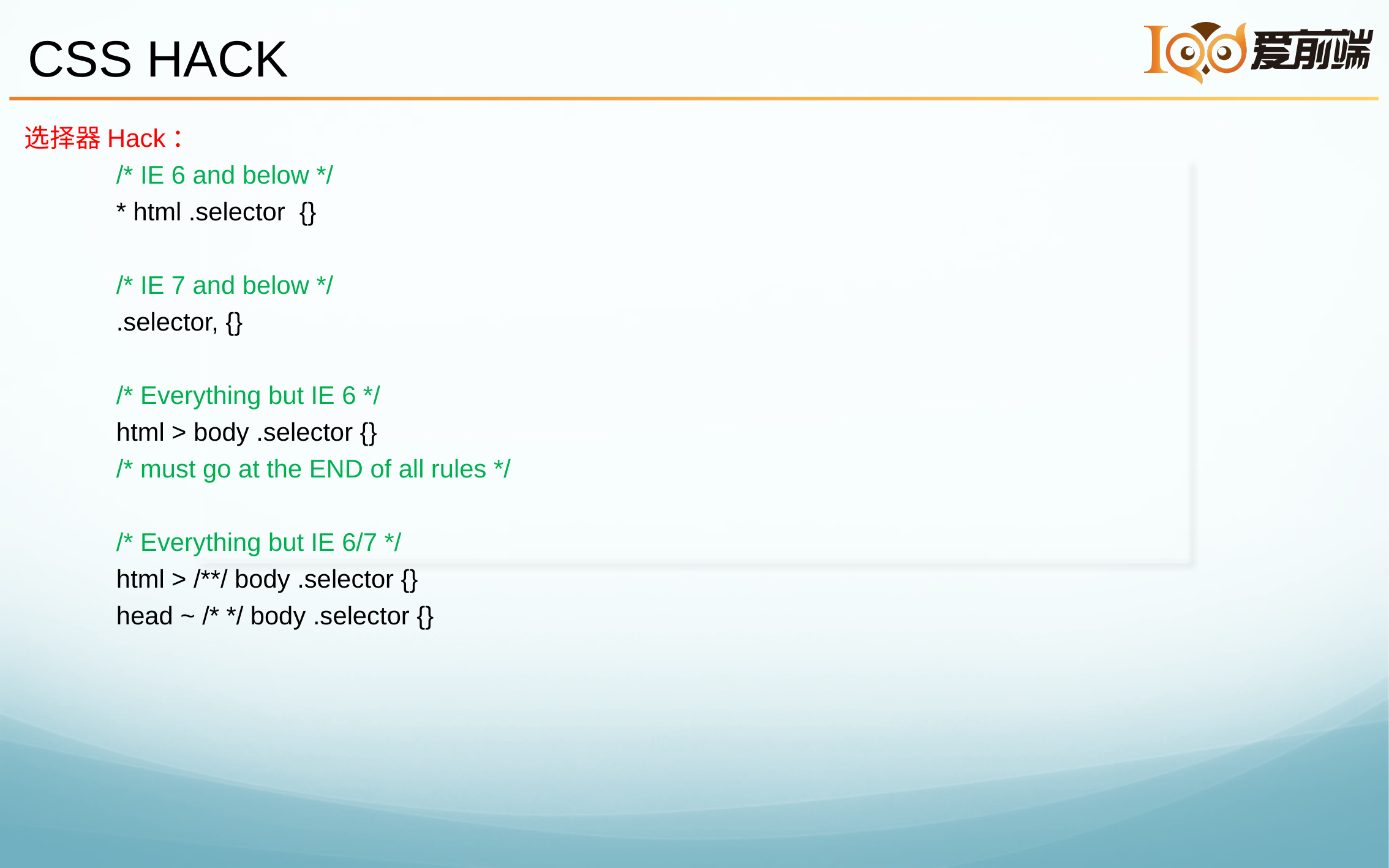

CSS HACK

选择器Hack：
	/* IE 6 and below */
	* html .selector  {}

	/* IE 7 and below */
	.selector, {}

	/* Everything but IE 6 */
	html > body .selector {}
	/* must go at the END of all rules */

	/* Everything but IE 6/7 */
	html > /**/ body .selector {}
	head ~ /* */ body .selector {}